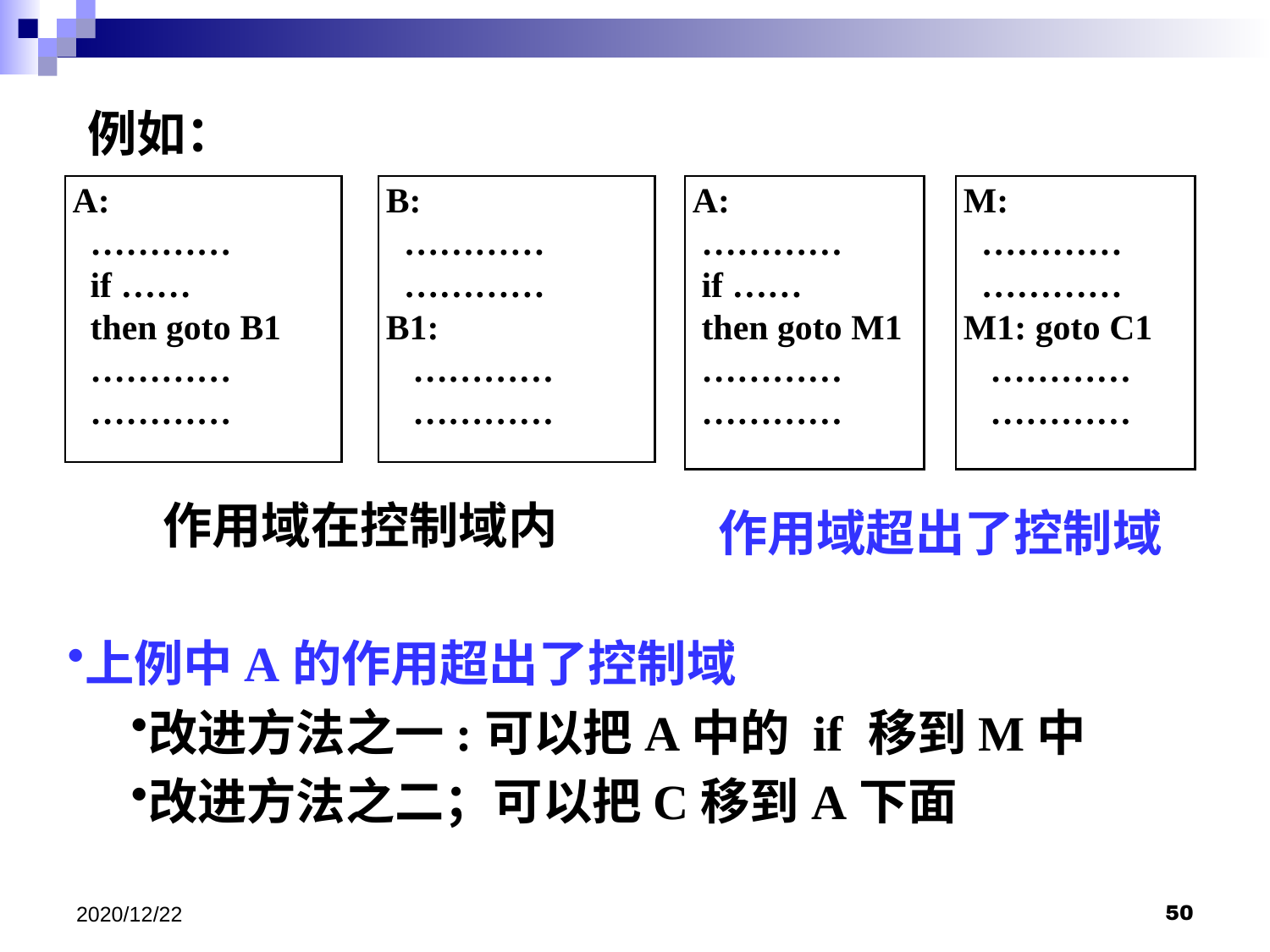

例如：
A:
  …………
  if ……
  then goto B1
  …………
  …………
B:
  …………
  …………
B1:
   …………
   …………
作用域在控制域内
A:
 …………
 if ……
 then goto M1
 …………
 …………
M:
  …………
  …………
M1: goto C1
   …………
   …………
作用域超出了控制域
上例中A的作用超出了控制域
改进方法之一:可以把A中的 if 移到M中
改进方法之二；可以把C移到A下面
2020/12/22
50